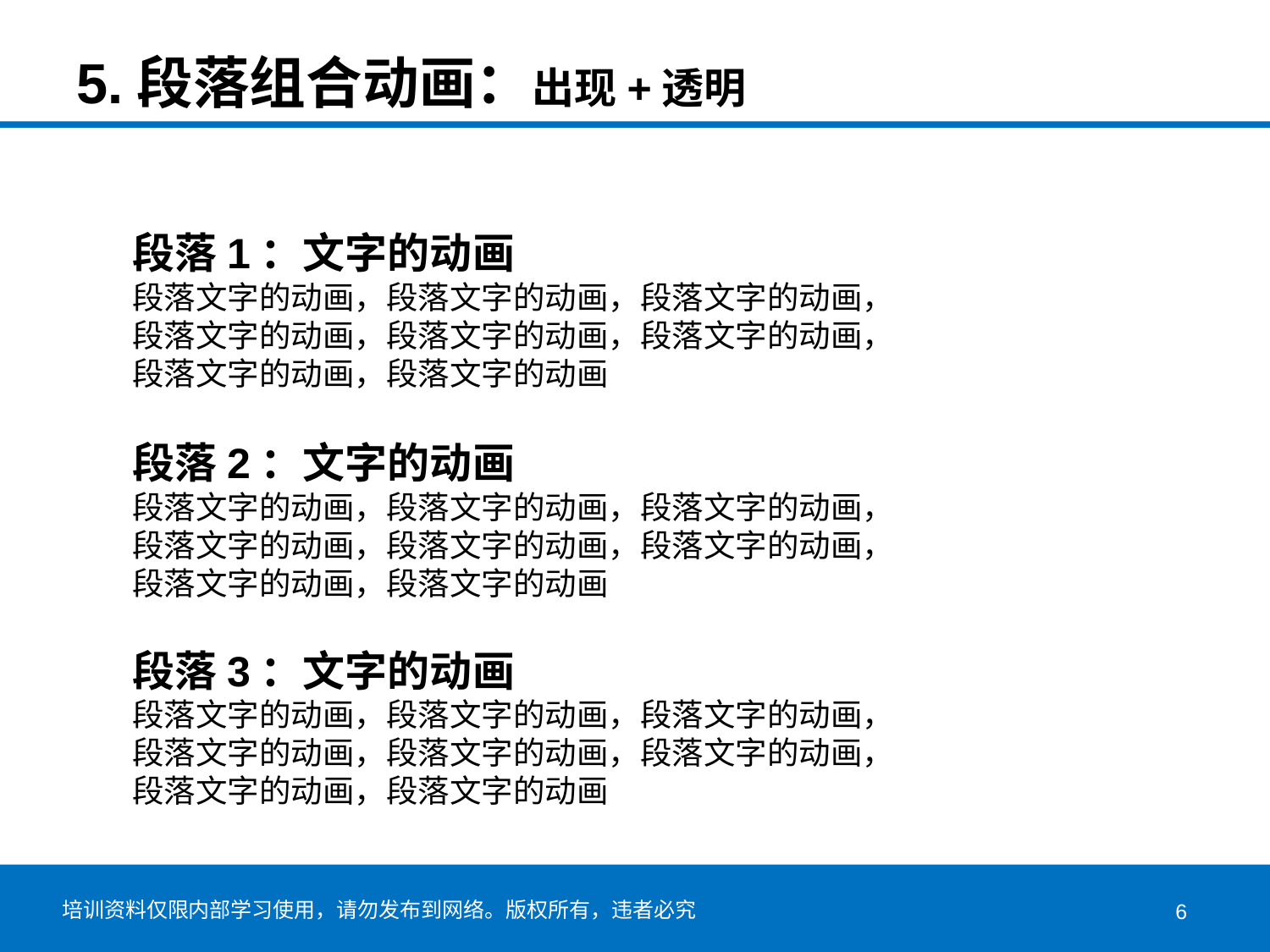

# 5.段落组合动画：出现+透明
段落1：文字的动画
段落文字的动画，段落文字的动画，段落文字的动画，段落文字的动画，段落文字的动画，段落文字的动画，段落文字的动画，段落文字的动画

段落2：文字的动画
段落文字的动画，段落文字的动画，段落文字的动画，段落文字的动画，段落文字的动画，段落文字的动画，段落文字的动画，段落文字的动画

段落3：文字的动画
段落文字的动画，段落文字的动画，段落文字的动画，段落文字的动画，段落文字的动画，段落文字的动画，段落文字的动画，段落文字的动画

6